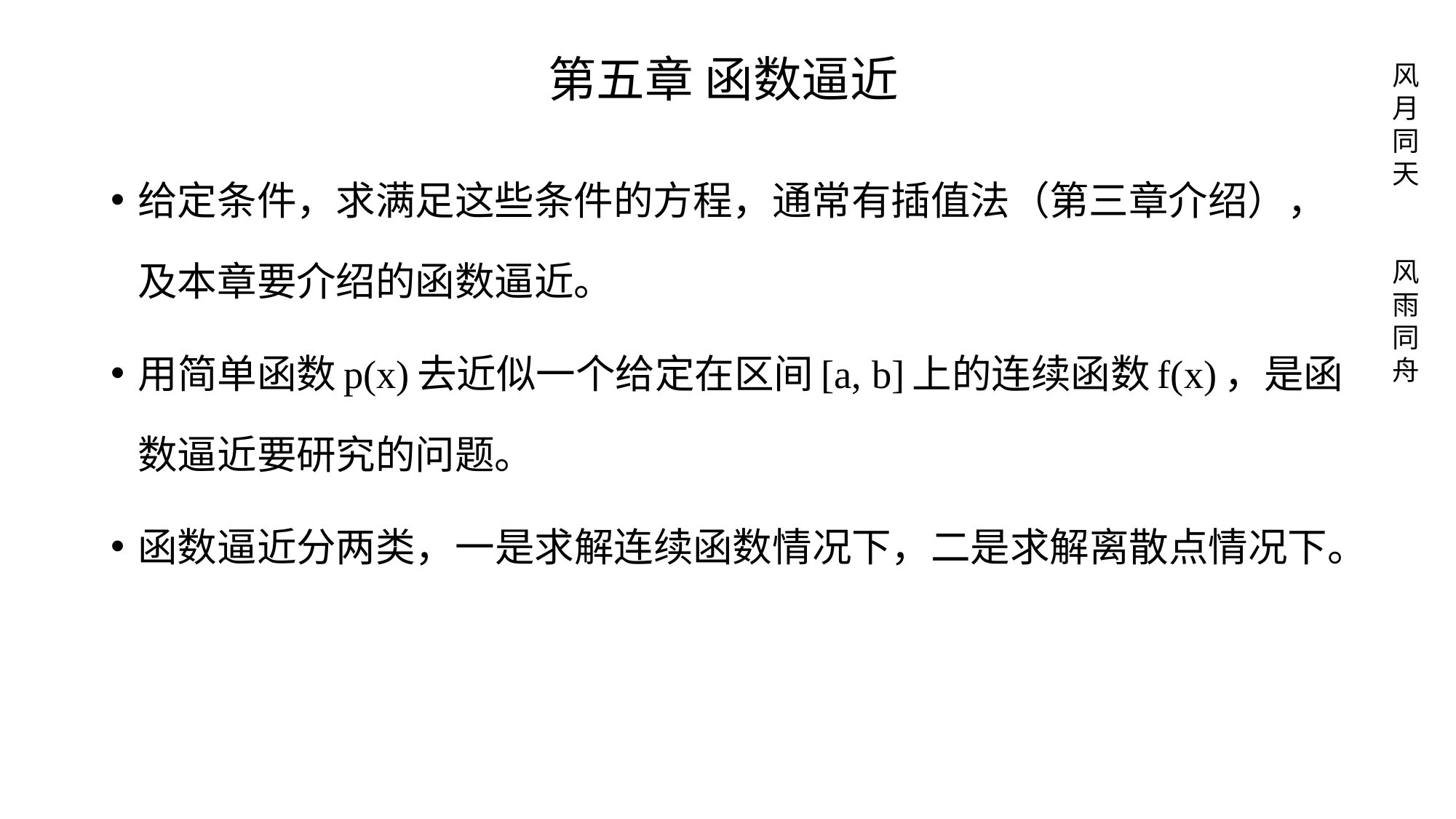

# 第五章 函数逼近
给定条件，求满足这些条件的方程，通常有插值法（第三章介绍），及本章要介绍的函数逼近。
用简单函数p(x)去近似一个给定在区间[a, b]上的连续函数f(x)，是函数逼近要研究的问题。
函数逼近分两类，一是求解连续函数情况下，二是求解离散点情况下。